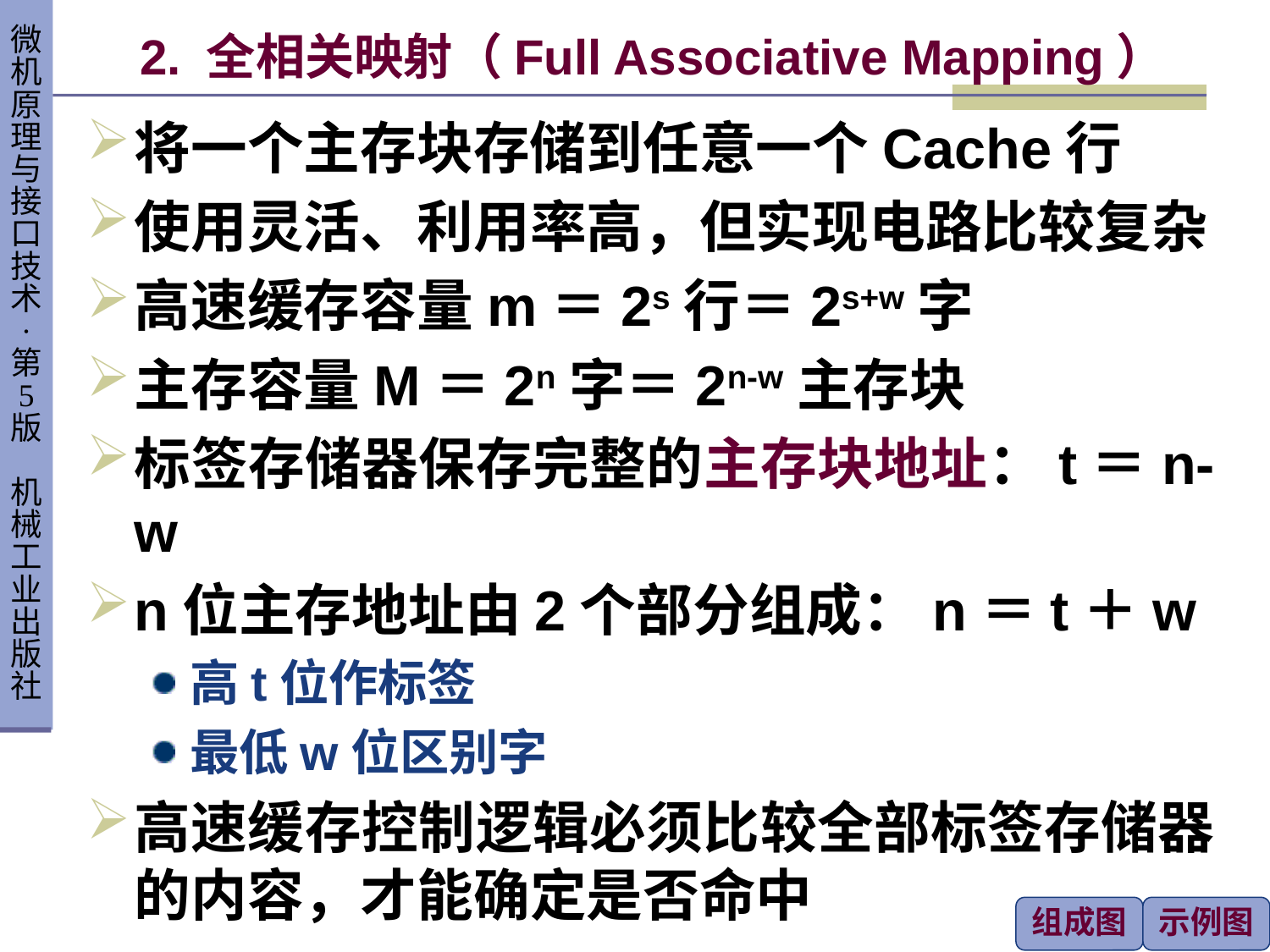

# 2. 全相关映射（Full Associative Mapping）
将一个主存块存储到任意一个Cache行
使用灵活、利用率高，但实现电路比较复杂
高速缓存容量m＝2s行＝2s+w字
主存容量M＝2n字＝2n-w主存块
标签存储器保存完整的主存块地址：t＝n-w
n位主存地址由2个部分组成：n＝t＋w
高t位作标签
最低w位区别字
高速缓存控制逻辑必须比较全部标签存储器的内容，才能确定是否命中
组成图
示例图